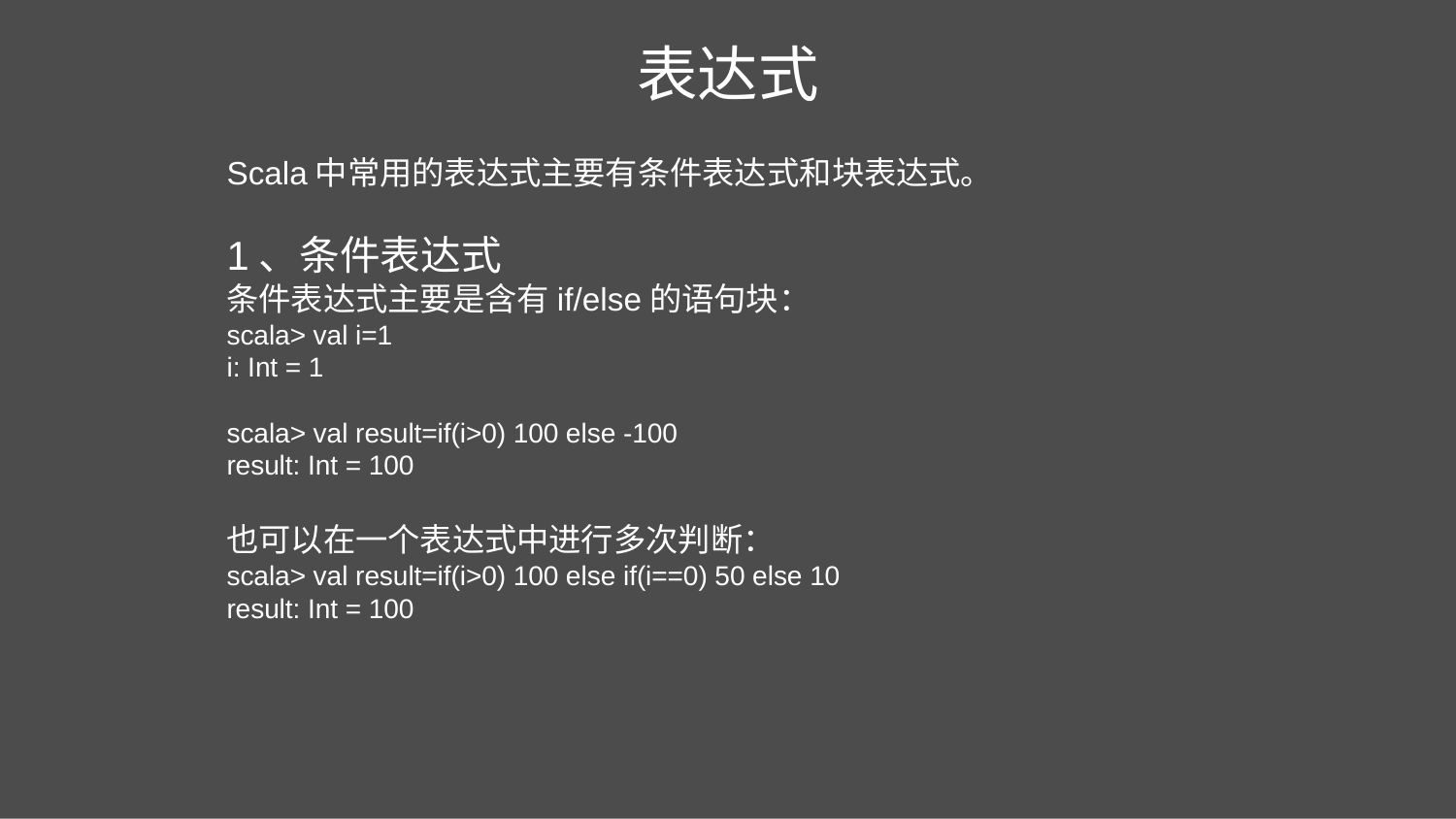

表达式

Scala中常用的表达式主要有条件表达式和块表达式。

1、条件表达式
条件表达式主要是含有if/else的语句块：
scala> val i=1
i: Int = 1

scala> val result=if(i>0) 100 else -100
result: Int = 100

也可以在一个表达式中进行多次判断：
scala> val result=if(i>0) 100 else if(i==0) 50 else 10
result: Int = 100